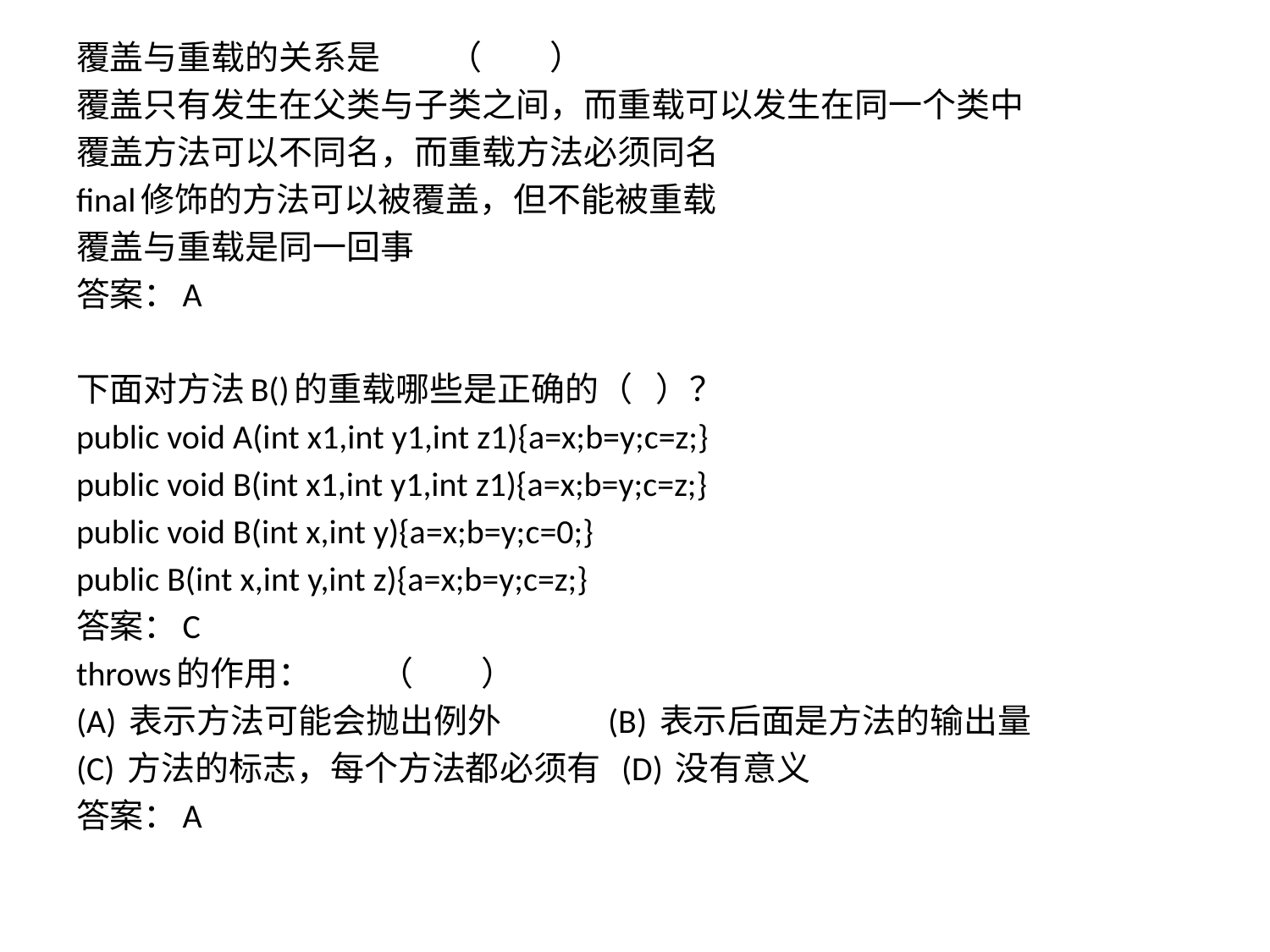

覆盖与重载的关系是　　（　　）
覆盖只有发生在父类与子类之间，而重载可以发生在同一个类中
覆盖方法可以不同名，而重载方法必须同名
final修饰的方法可以被覆盖，但不能被重载
覆盖与重载是同一回事
答案：A

下面对方法B()的重载哪些是正确的（   ）？
public void A(int x1,int y1,int z1){a=x;b=y;c=z;}
public void B(int x1,int y1,int z1){a=x;b=y;c=z;}
public void B(int x,int y){a=x;b=y;c=0;}
public B(int x,int y,int z){a=x;b=y;c=z;}
答案：C
throws的作用：　　（　　）
(A) 表示方法可能会抛出例外　　　(B) 表示后面是方法的输出量
(C) 方法的标志，每个方法都必须有  (D) 没有意义
答案：A